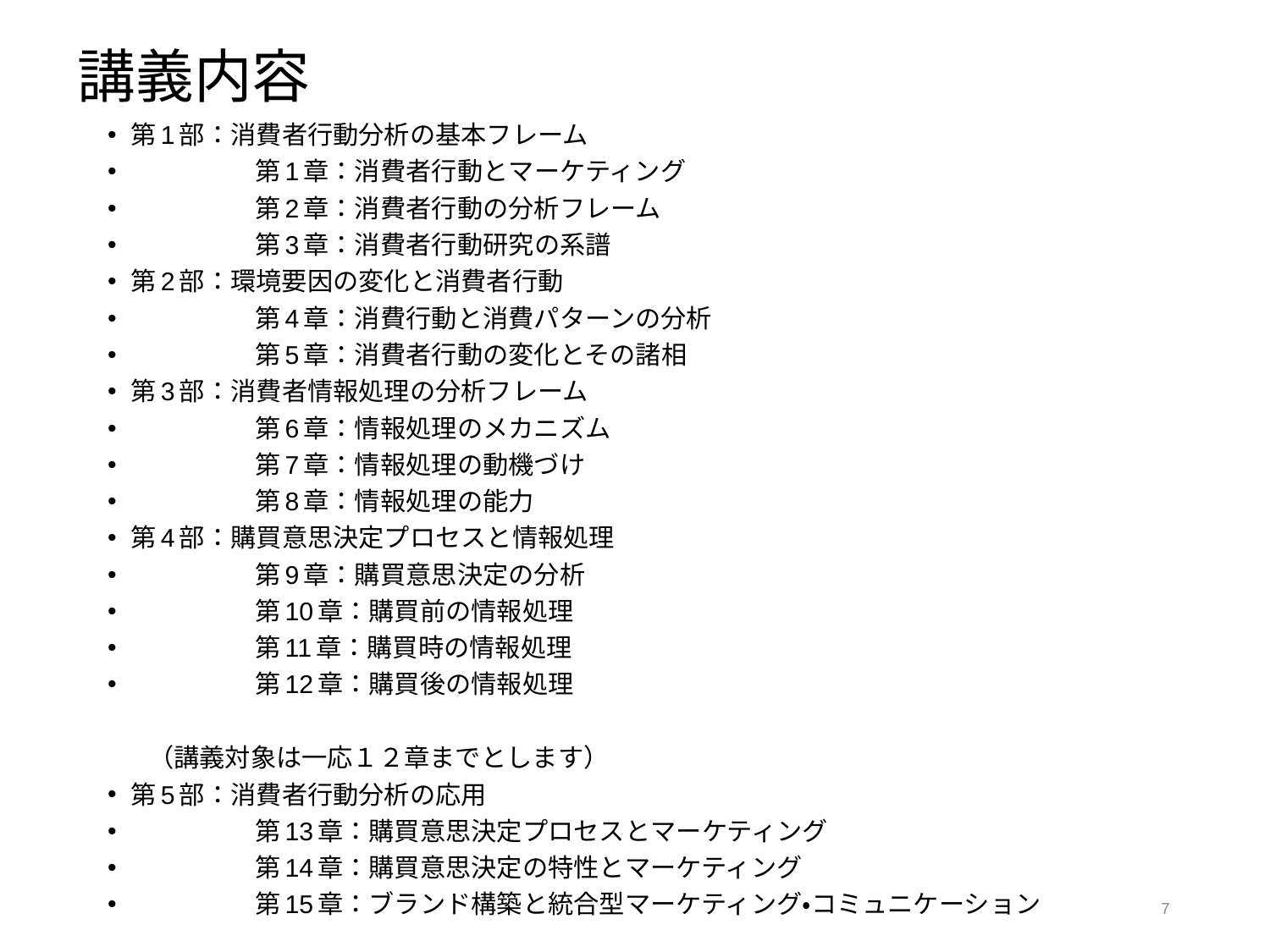

# 講義内容
第1部：消費者行動分析の基本フレーム
                     第1章：消費者行動とマーケティング
                     第2章：消費者行動の分析フレーム
                     第3章：消費者行動研究の系譜
第2部：環境要因の変化と消費者行動
                     第4章：消費行動と消費パターンの分析
                     第5章：消費者行動の変化とその諸相
第3部：消費者情報処理の分析フレーム
                     第6章：情報処理のメカニズム
                     第7章：情報処理の動機づけ
                     第8章：情報処理の能力
第4部：購買意思決定プロセスと情報処理
                     第9章：購買意思決定の分析
                     第10章：購買前の情報処理
                     第11章：購買時の情報処理
                     第12章：購買後の情報処理

　（講義対象は一応１２章までとします）
第5部：消費者行動分析の応用
                     第13章：購買意思決定プロセスとマーケティング
                     第14章：購買意思決定の特性とマーケティング
                     第15章：ブランド構築と統合型マーケティング・コミュニケーション

7